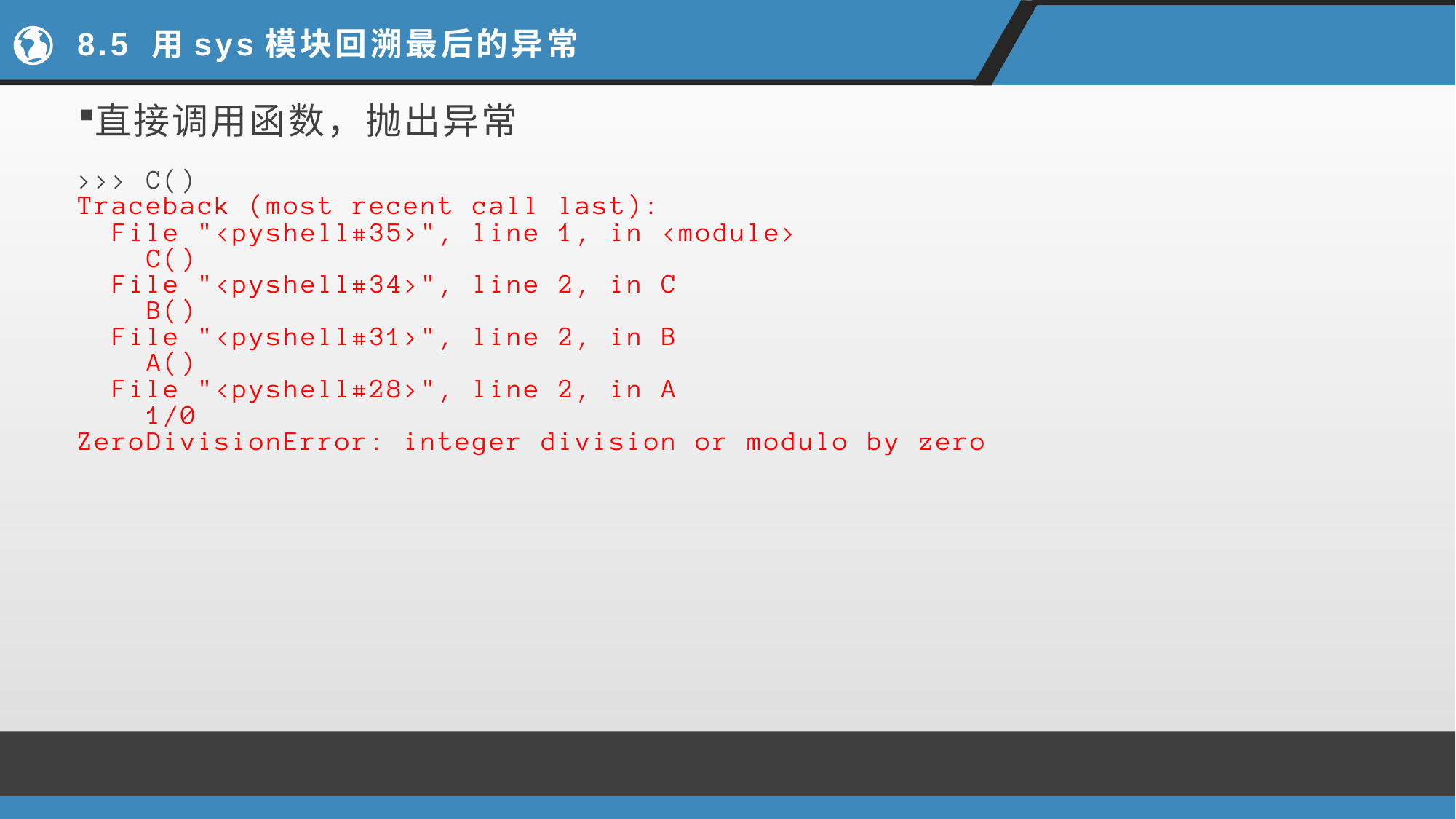

# 8.5 用sys模块回溯最后的异常

直接调用函数，抛出异常

>>> C()
Traceback (most recent call last):
  File "<pyshell#35>", line 1, in <module>
    C()
  File "<pyshell#34>", line 2, in C
    B()
  File "<pyshell#31>", line 2, in B
    A()
  File "<pyshell#28>", line 2, in A
    1/0
ZeroDivisionError: integer division or modulo by zero